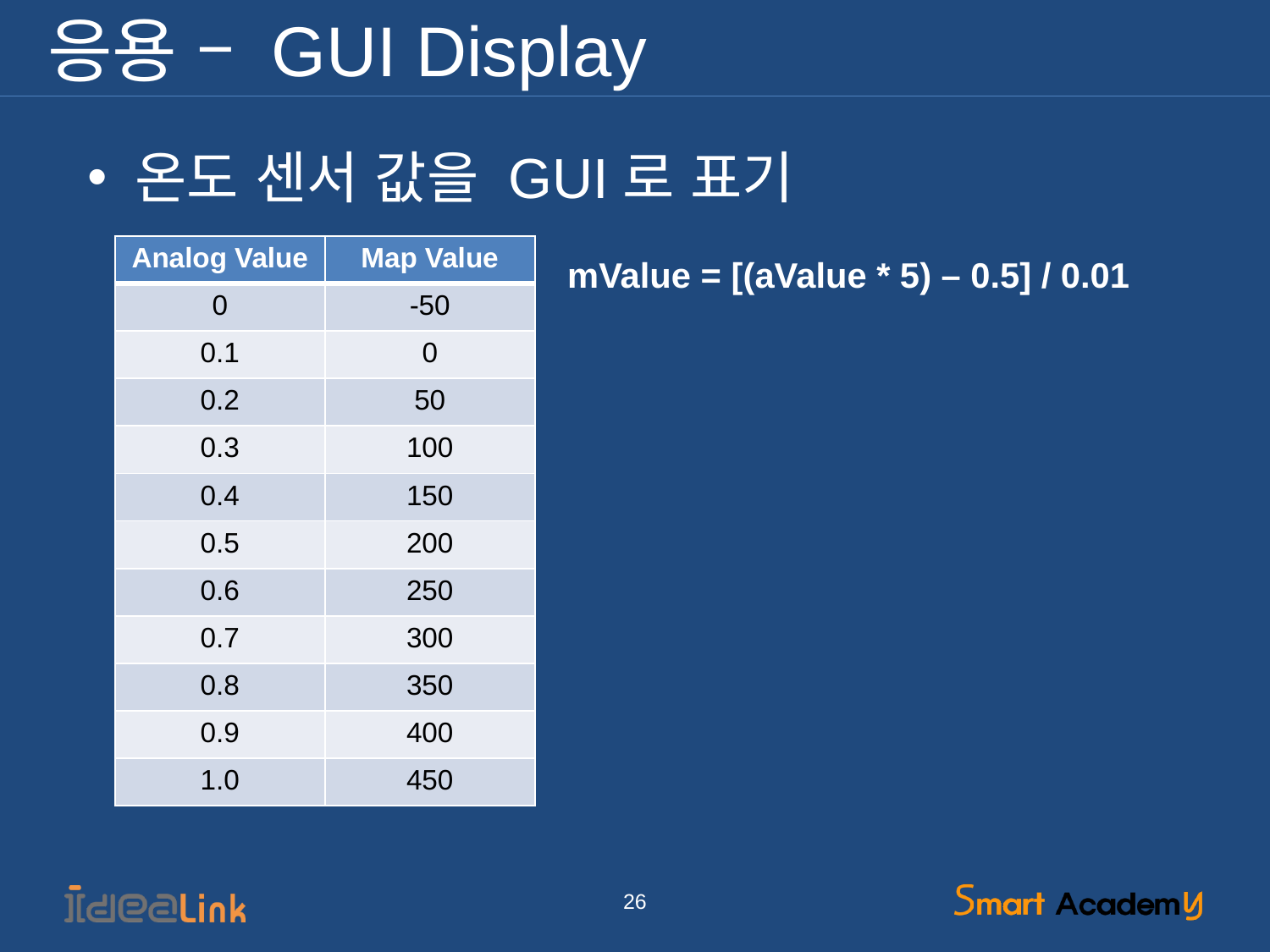

# 응용 – GUI Display
온도 센서 값을 GUI로 표기
| Analog Value | Map Value |
| --- | --- |
| 0 | -50 |
| 0.1 | 0 |
| 0.2 | 50 |
| 0.3 | 100 |
| 0.4 | 150 |
| 0.5 | 200 |
| 0.6 | 250 |
| 0.7 | 300 |
| 0.8 | 350 |
| 0.9 | 400 |
| 1.0 | 450 |
mValue = [(aValue * 5) – 0.5] / 0.01
26